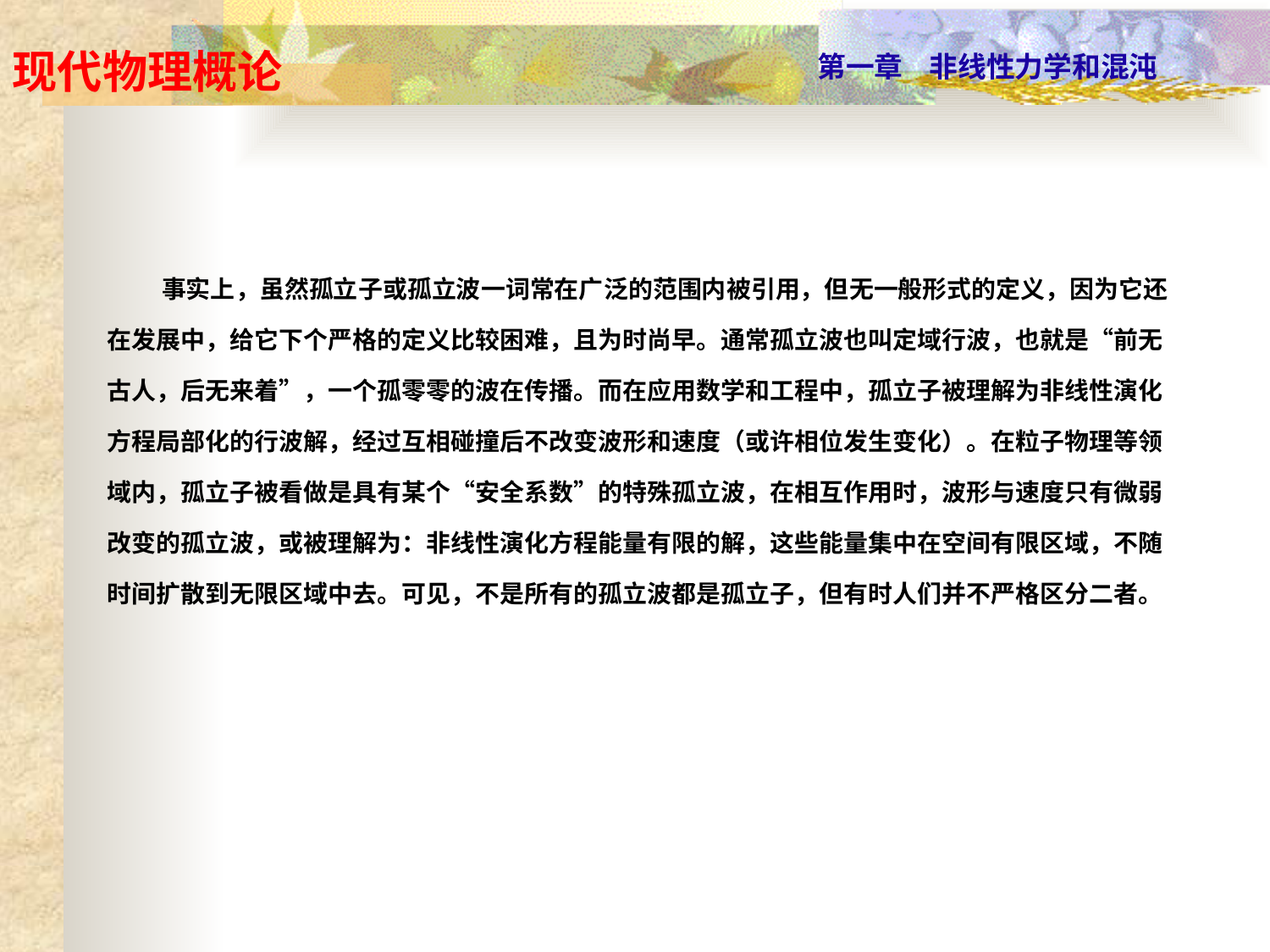

事实上，虽然孤立子或孤立波一词常在广泛的范围内被引用，但无一般形式的定义，因为它还在发展中，给它下个严格的定义比较困难，且为时尚早。通常孤立波也叫定域行波，也就是“前无古人，后无来着”，一个孤零零的波在传播。而在应用数学和工程中，孤立子被理解为非线性演化方程局部化的行波解，经过互相碰撞后不改变波形和速度（或许相位发生变化）。在粒子物理等领域内，孤立子被看做是具有某个“安全系数”的特殊孤立波，在相互作用时，波形与速度只有微弱改变的孤立波，或被理解为：非线性演化方程能量有限的解，这些能量集中在空间有限区域，不随时间扩散到无限区域中去。可见，不是所有的孤立波都是孤立子，但有时人们并不严格区分二者。